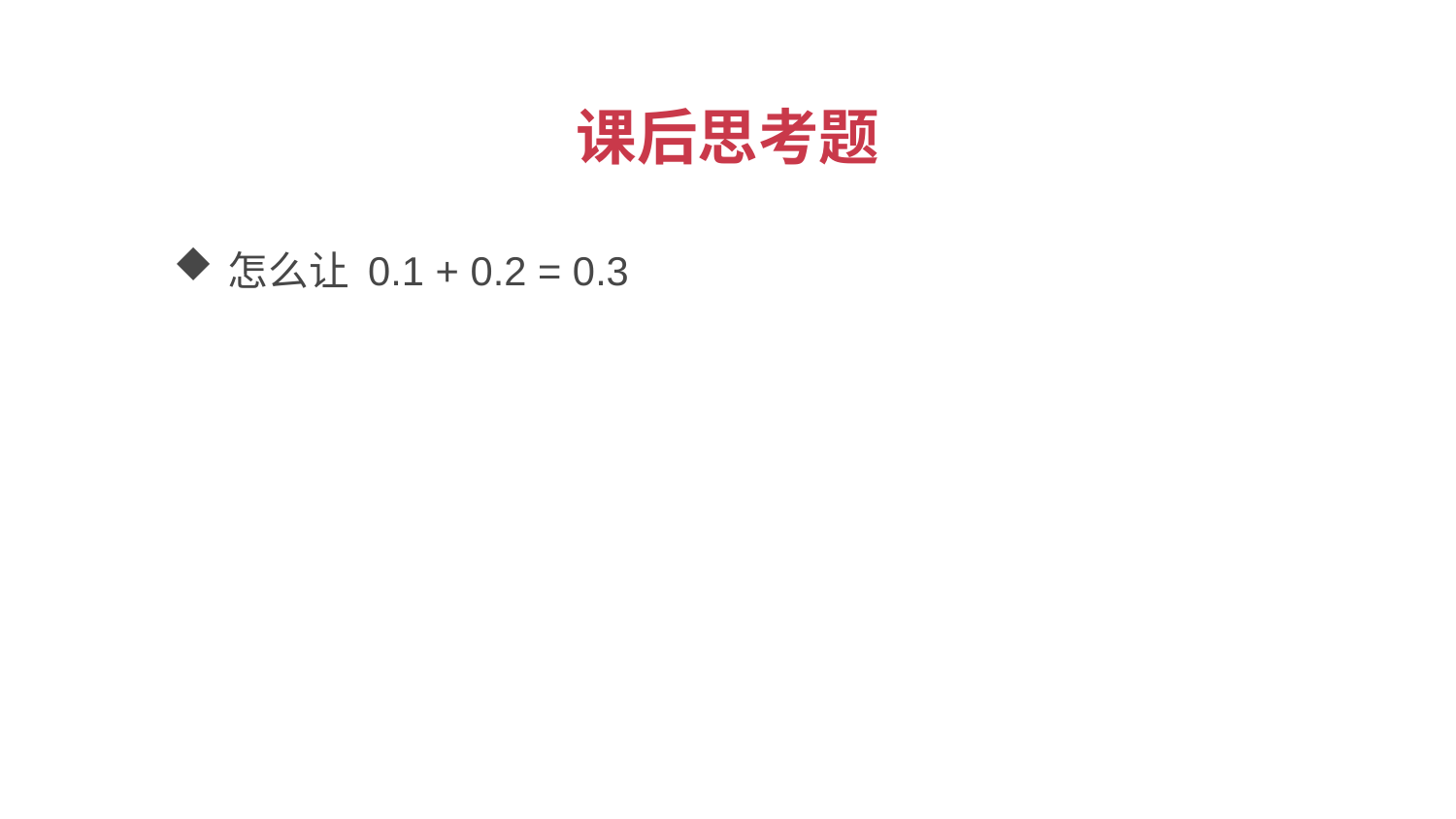

课后思考题
怎么让 0.1 + 0.2 = 0.3